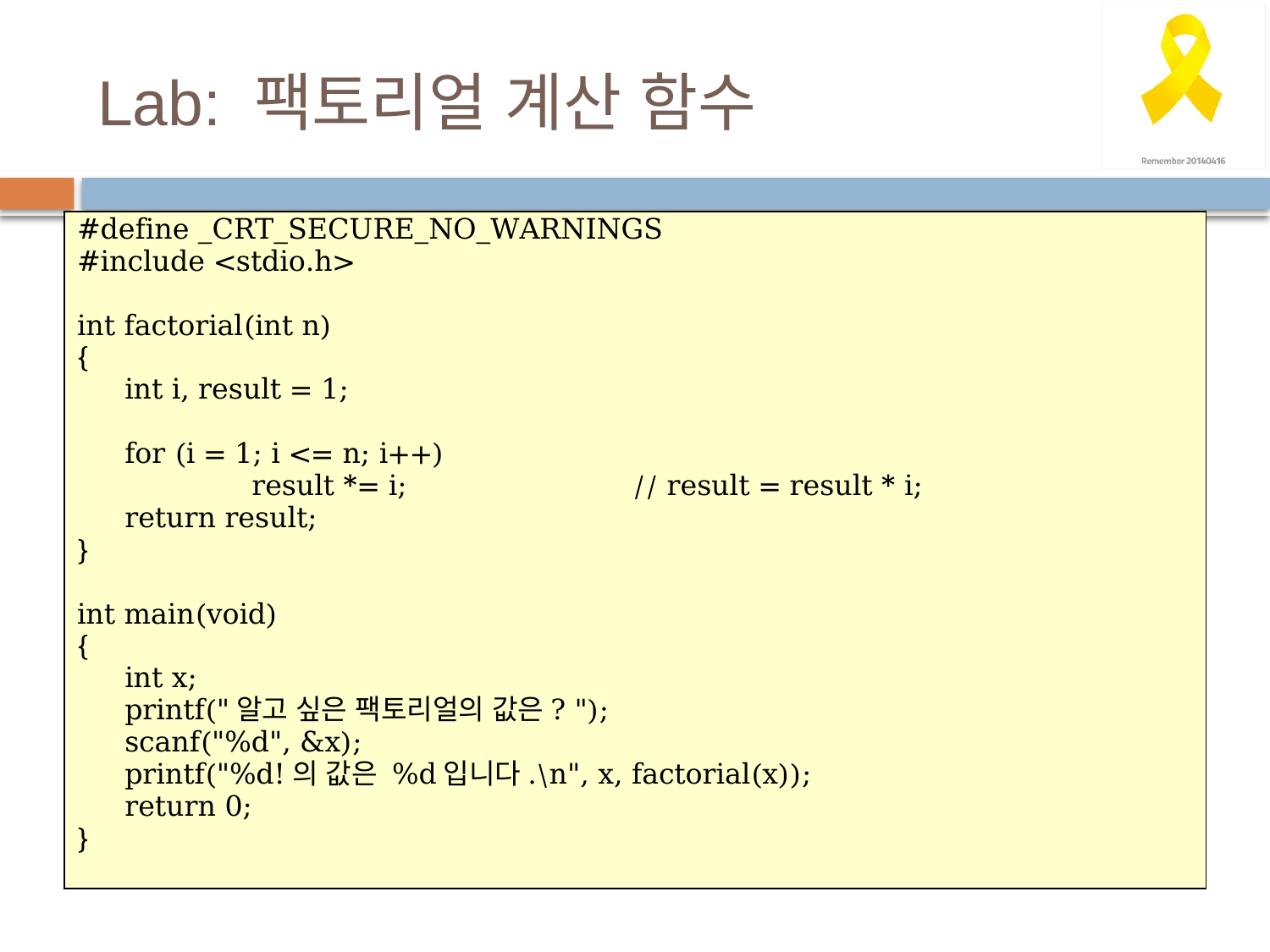

# Lab: 팩토리얼 계산 함수
#define _CRT_SECURE_NO_WARNINGS
#include <stdio.h>

int factorial(int n)
{
	int i, result = 1;

	for (i = 1; i <= n; i++)
		result *= i;		// result = result * i;
	return result;
}

int main(void)
{
	int x;
	printf("알고 싶은 팩토리얼의 값은? ");
	scanf("%d", &x);
	printf("%d!의 값은 %d입니다.\n", x, factorial(x));
	return 0;
}